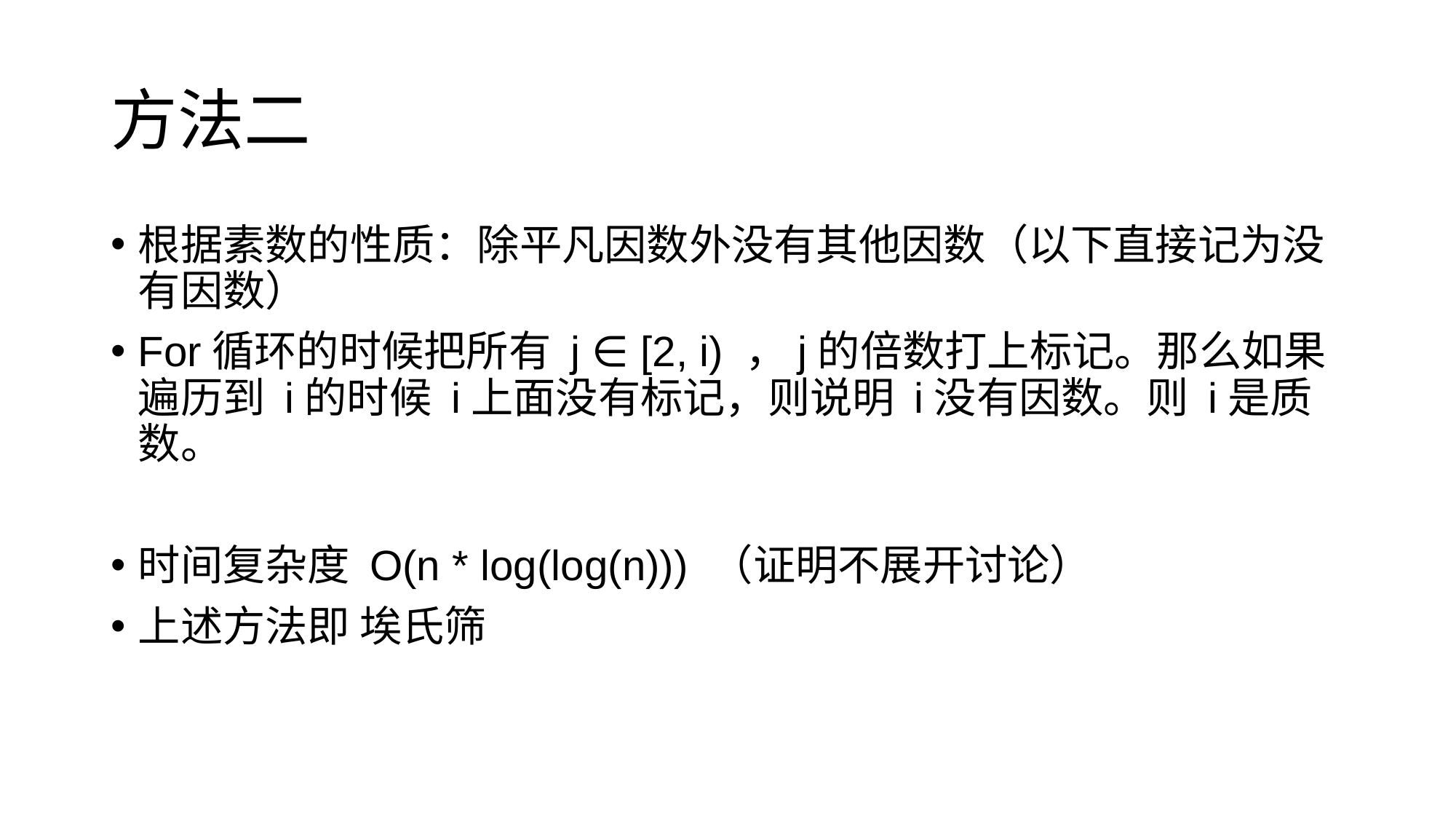

# 方法二
根据素数的性质：除平凡因数外没有其他因数（以下直接记为没有因数）
For循环的时候把所有 j ∈ [2, i) ，j的倍数打上标记。那么如果遍历到 i的时候 i上面没有标记，则说明 i没有因数。则 i是质数。

时间复杂度 O(n * log(log(n))) （证明不展开讨论）
上述方法即 埃氏筛